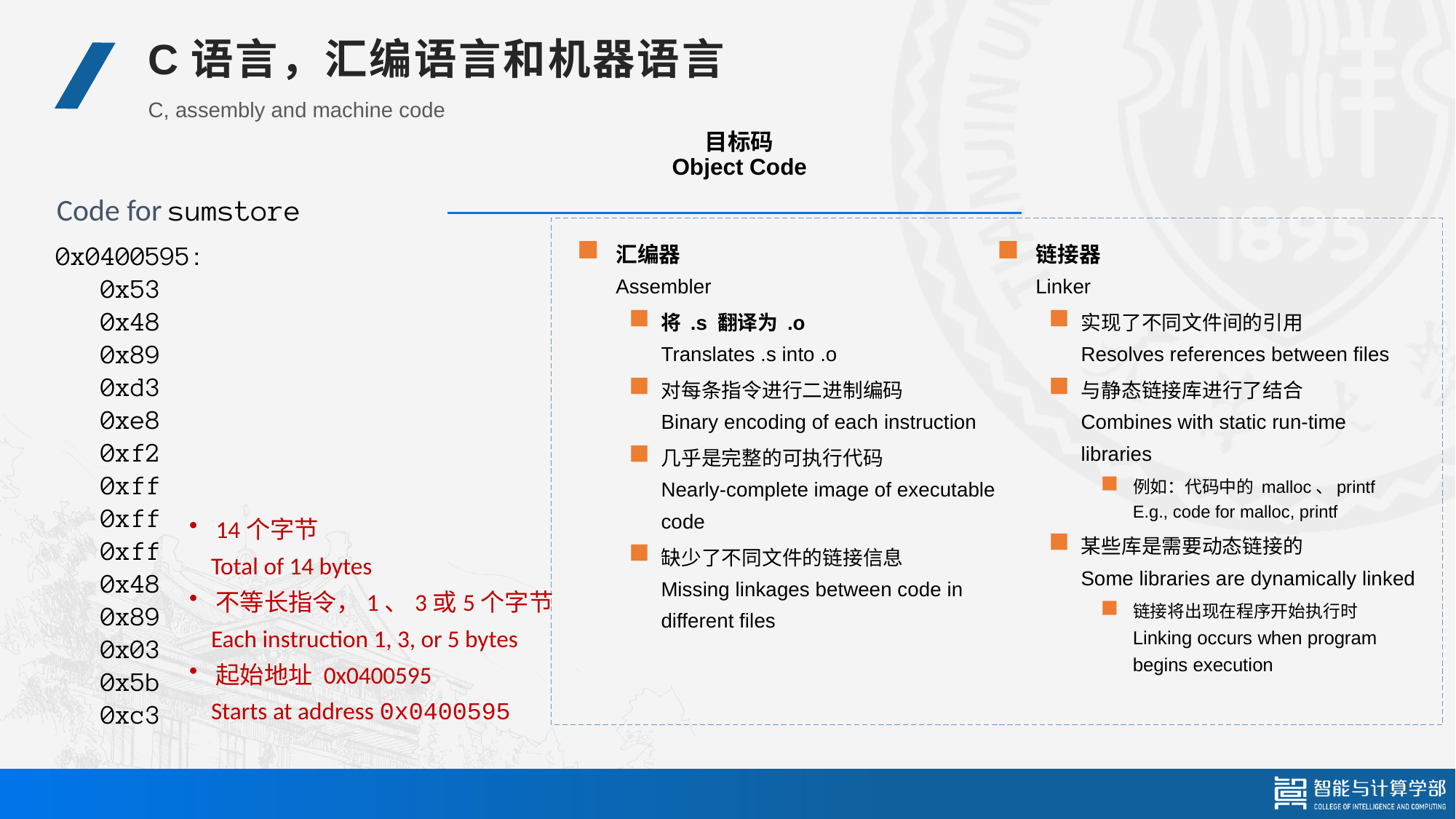

C语言，汇编语言和机器语言
C, assembly and machine code
# 目标码 Object Code
Code for sumstore
汇编器
Assembler
将 .s 翻译为 .o
Translates .s into .o
对每条指令进行二进制编码
Binary encoding of each instruction
几乎是完整的可执行代码
Nearly-complete image of executable code
缺少了不同文件的链接信息
Missing linkages between code in different files

链接器
Linker
实现了不同文件间的引用
Resolves references between files
与静态链接库进行了结合
Combines with static run-time libraries
例如：代码中的 malloc、printf
E.g., code for malloc, printf
某些库是需要动态链接的
Some libraries are dynamically linked
链接将出现在程序开始执行时
Linking occurs when program begins execution
0x0400595:
   0x53
   0x48
   0x89
   0xd3
   0xe8
   0xf2
   0xff
   0xff
   0xff
   0x48
   0x89
   0x03
   0x5b
   0xc3
14个字节
    Total of 14 bytes
不等长指令，1、3或5个字节
    Each instruction 1, 3, or 5 bytes
起始地址 0x0400595
    Starts at address 0x0400595